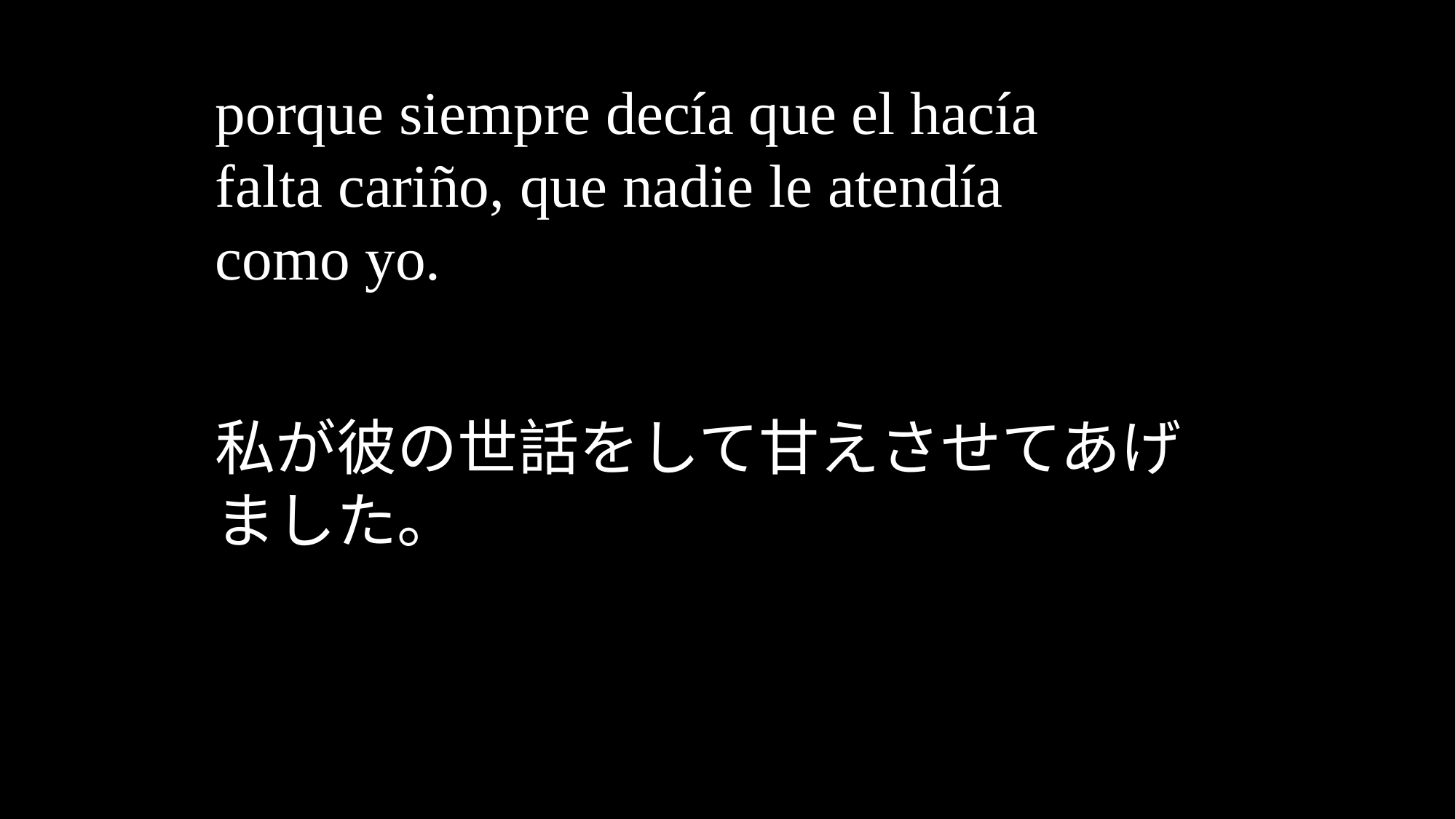

porque siempre decía que el hacía falta cariño, que nadie le atendía como yo.

私が彼の世話をして甘えさせてあげました。